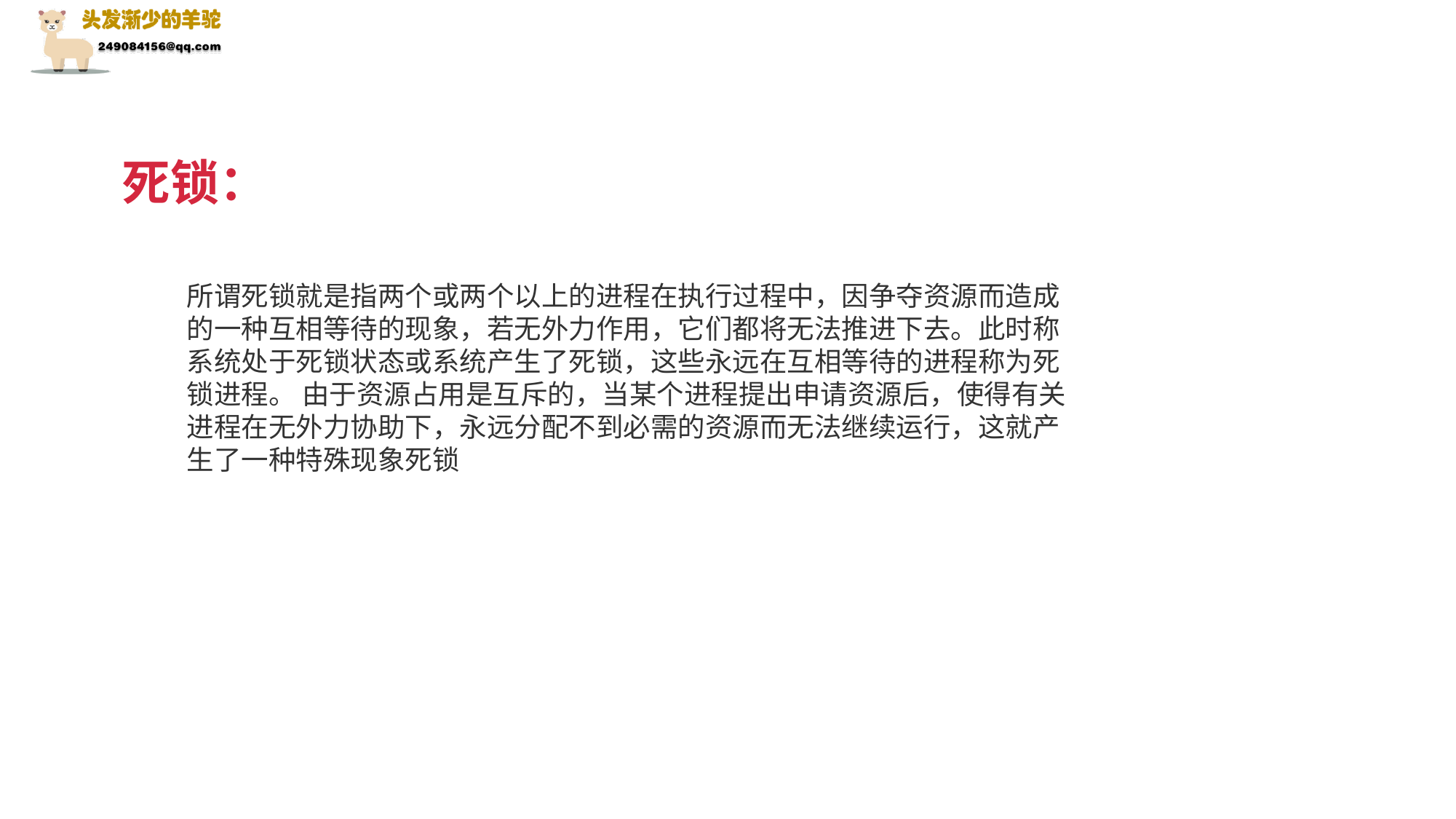

死锁：
所谓死锁就是指两个或两个以上的进程在执行过程中，因争夺资源而造成的一种互相等待的现象，若无外力作用，它们都将无法推进下去。此时称系统处于死锁状态或系统产生了死锁，这些永远在互相等待的进程称为死锁进程。 由于资源占用是互斥的，当某个进程提出申请资源后，使得有关进程在无外力协助下，永远分配不到必需的资源而无法继续运行，这就产生了一种特殊现象死锁